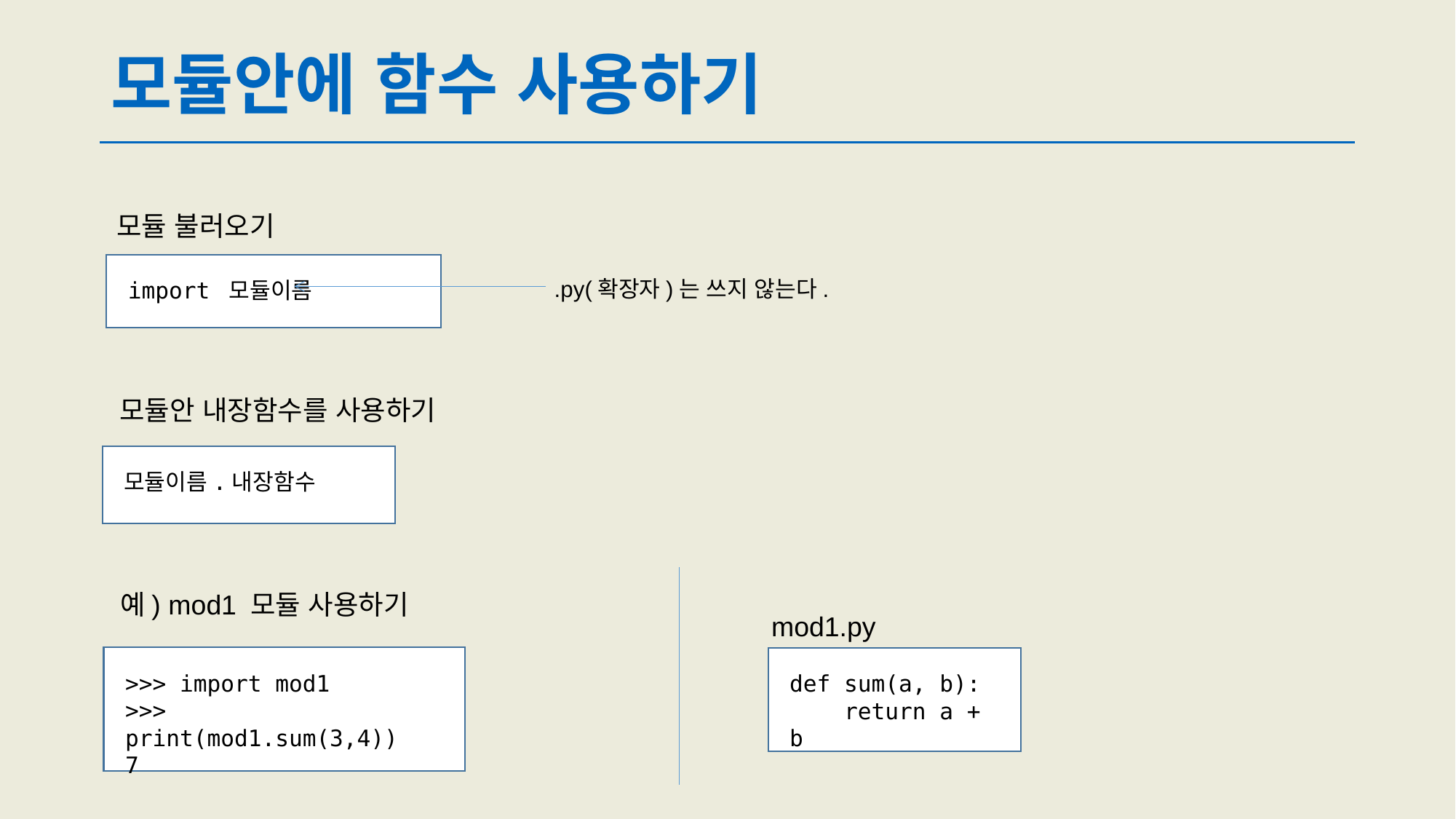

# 모듈안에 함수 사용하기
모듈 불러오기
import 모듈이름
.py(확장자)는 쓰지 않는다.
모듈안 내장함수를 사용하기
모듈이름.내장함수
예) mod1 모듈 사용하기
mod1.py
>>> import mod1
>>> print(mod1.sum(3,4))
7
def sum(a, b):
    return a + b